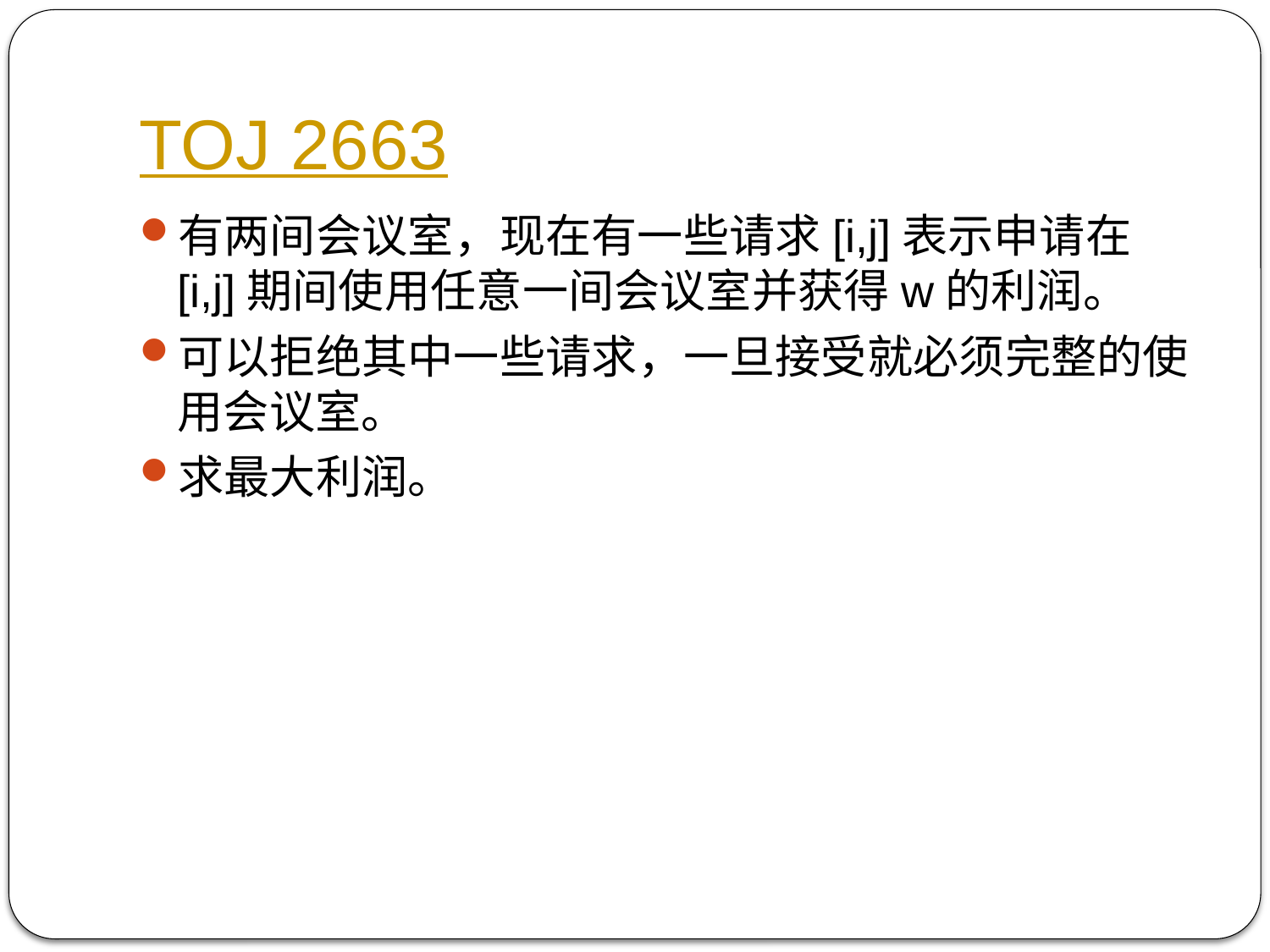

# TOJ 2663
有两间会议室，现在有一些请求[i,j]表示申请在[i,j]期间使用任意一间会议室并获得w的利润。
可以拒绝其中一些请求，一旦接受就必须完整的使用会议室。
求最大利润。